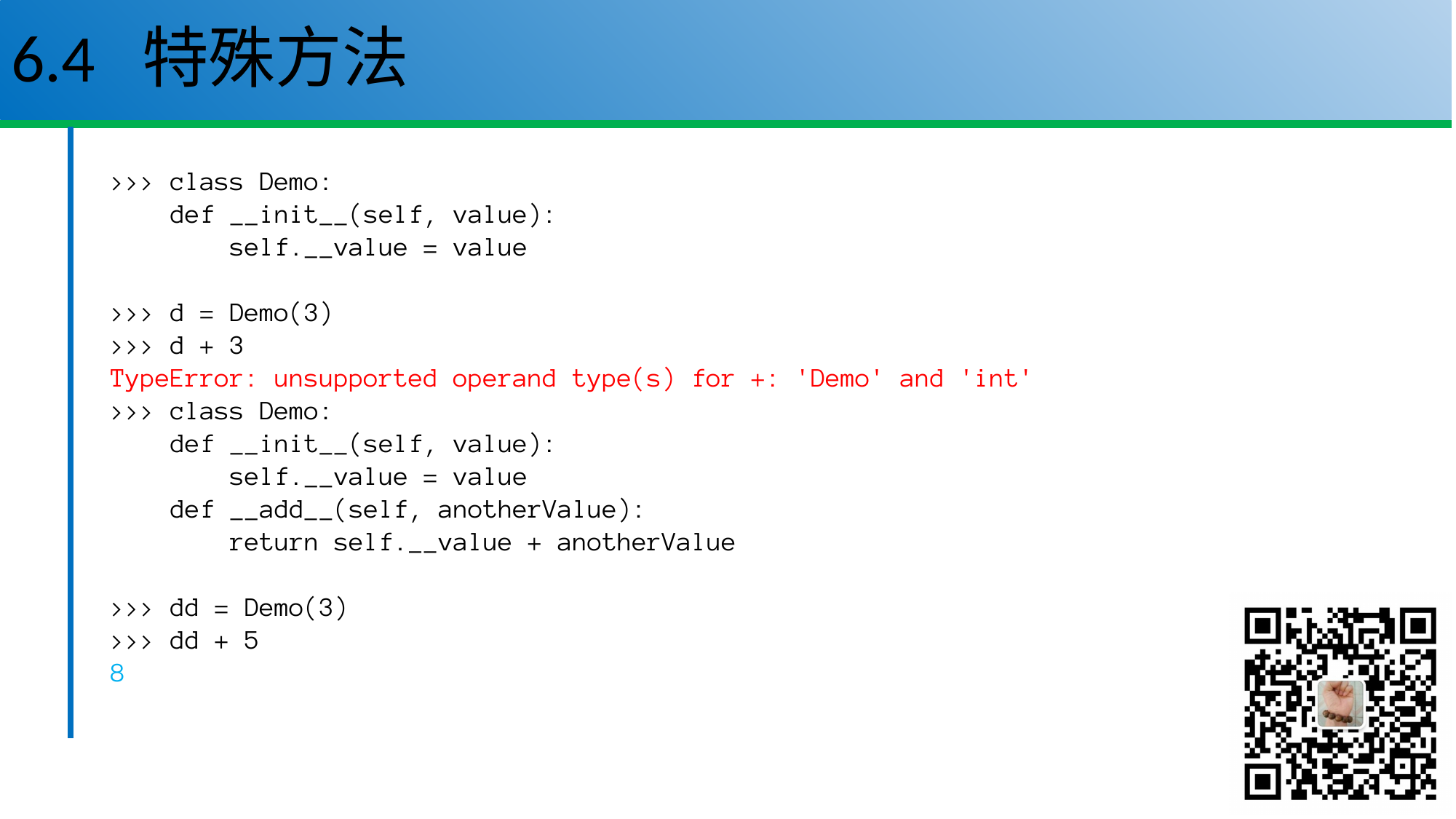

# 6.4  特殊方法
>>> class Demo:
    def __init__(self, value):
        self.__value = value

>>> d = Demo(3)
>>> d + 3
TypeError: unsupported operand type(s) for +: 'Demo' and 'int'
>>> class Demo:
    def __init__(self, value):
        self.__value = value
    def __add__(self, anotherValue):
        return self.__value + anotherValue

>>> dd = Demo(3)
>>> dd + 5
8
39